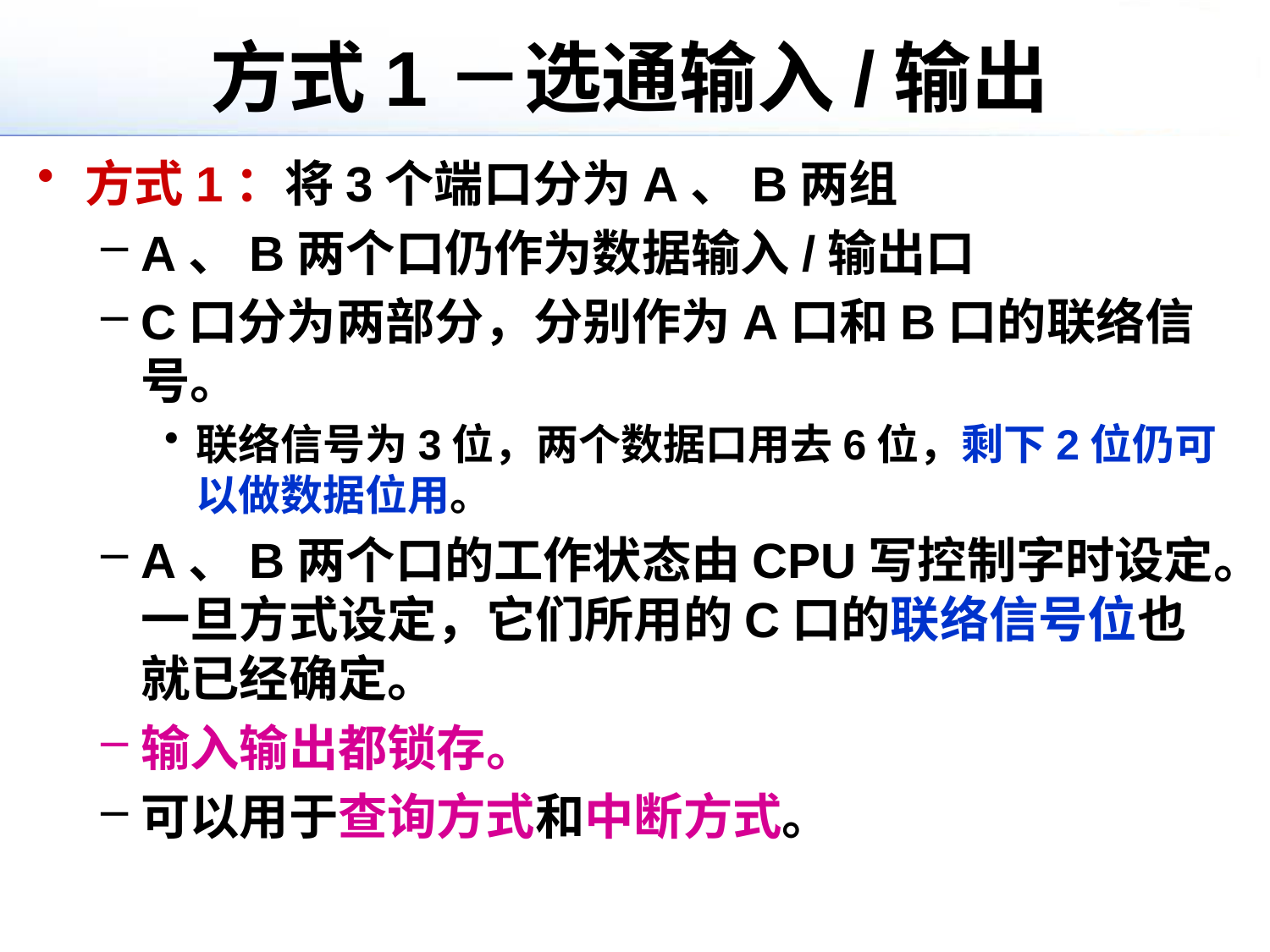

# 方式1－选通输入/输出
方式1：将3个端口分为A、B两组
A、B两个口仍作为数据输入/输出口
C口分为两部分，分别作为A口和B口的联络信号。
联络信号为3位，两个数据口用去6位，剩下2位仍可以做数据位用。
A、B两个口的工作状态由CPU写控制字时设定。一旦方式设定，它们所用的C口的联络信号位也就已经确定。
输入输出都锁存。
可以用于查询方式和中断方式。